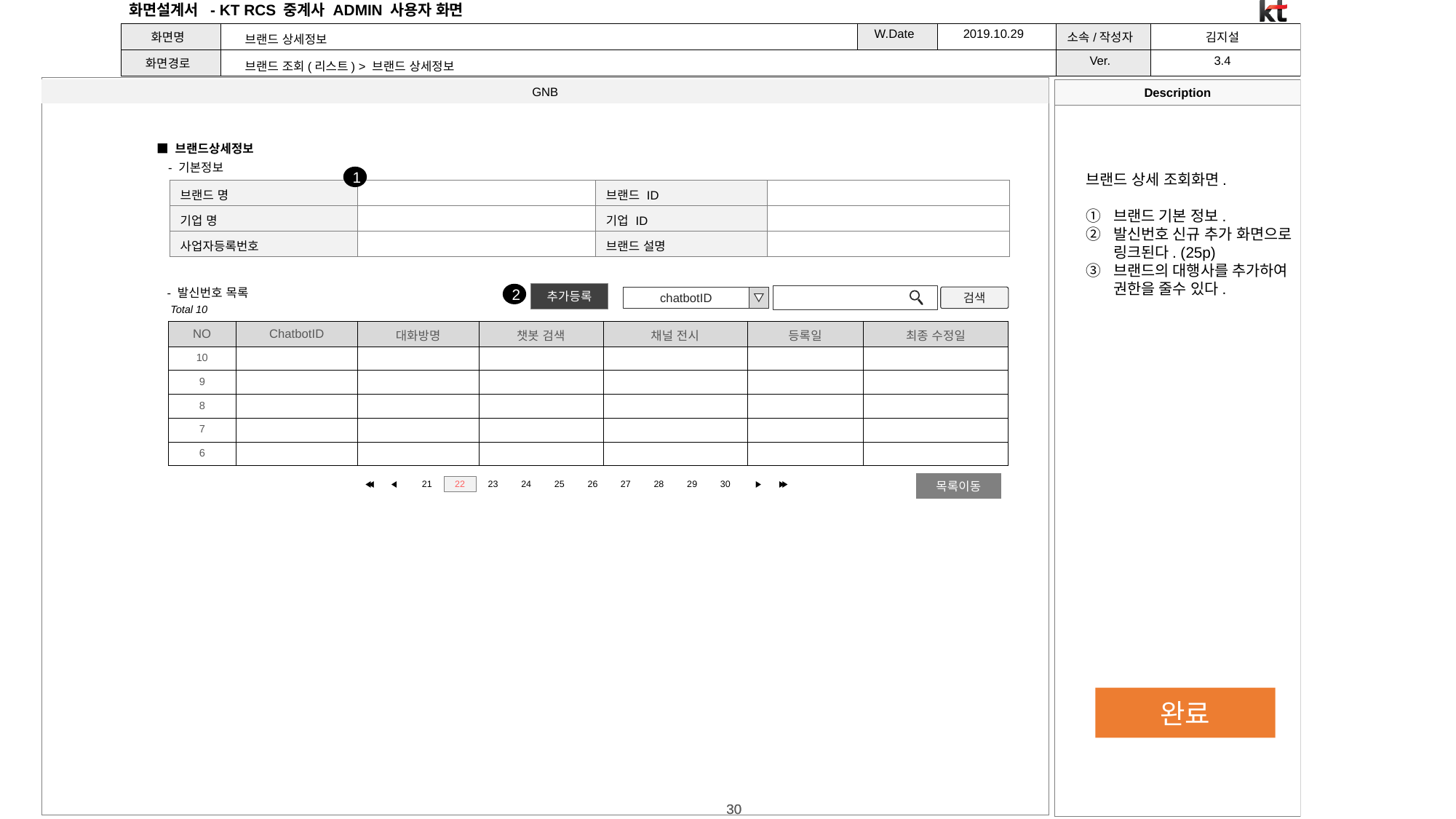

브랜드 상세정보
브랜드 조회(리스트) > 브랜드 상세정보
■ 브랜드상세정보
- 기본정보
브랜드 상세 조회화면.

브랜드 기본 정보.
발신번호 신규 추가 화면으로 링크된다. (25p)
브랜드의 대행사를 추가하여 권한을 줄수 있다.

1
| 브랜드 명 |  | 브랜드 ID |  |
| --- | --- | --- | --- |
| 기업 명 |  | 기업 ID |  |
| 사업자등록번호 |  | 브랜드 설명 |  |
- 발신번호 목록
추가등록
2

chatbotID

검색

Total 10
| NO | ChatbotID | 대화방명 | 챗봇 검색 | 채널 전시 | 등록일 | 최종 수정일 |
| --- | --- | --- | --- | --- | --- | --- |
| 10 |  |  |  |  |  |  |
| 9 |  |  |  |  |  |  |
| 8 |  |  |  |  |  |  |
| 7 |  |  |  |  |  |  |
| 6 |  |  |  |  |  |  |
목록이동
◀◀
◀
21
22
23
24
25
26
27
28
29
30
▶
▶▶
완료